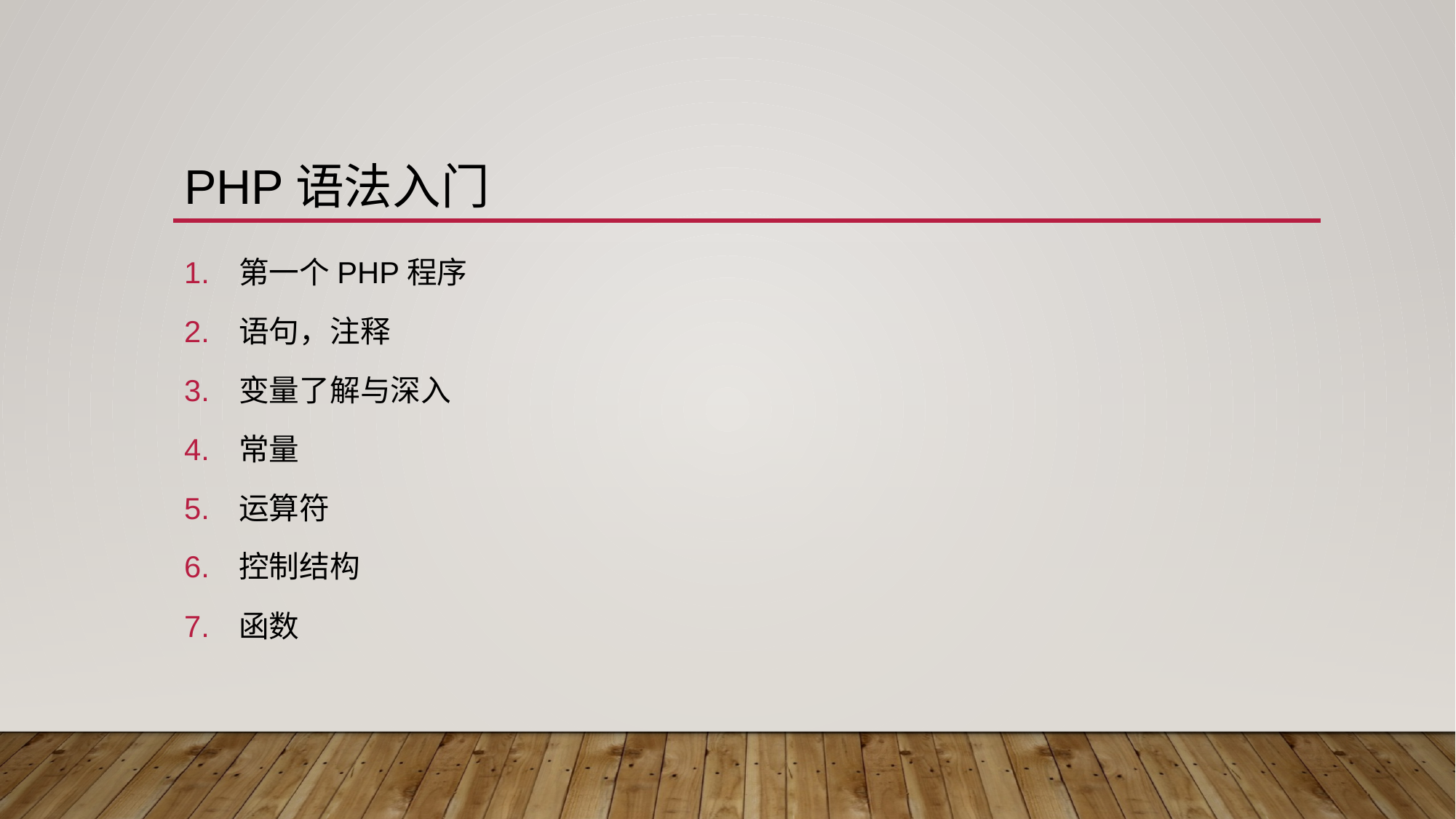

# PHP语法入门
第一个PHP程序
语句，注释
变量了解与深入
常量
运算符
控制结构
函数